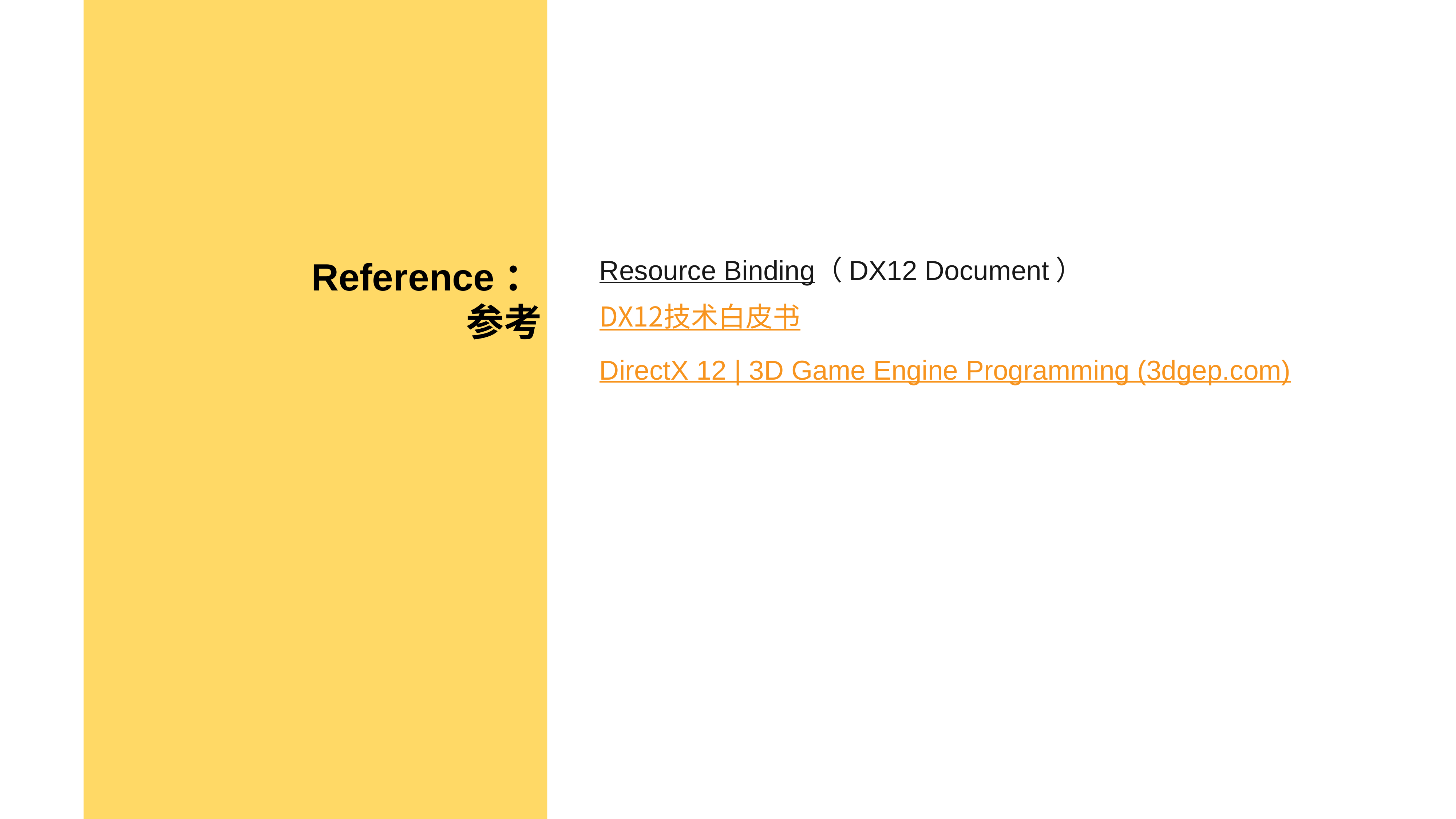

Resource Binding（DX12 Document）
DX12技术白皮书
DirectX 12 | 3D Game Engine Programming (3dgep.com)
Reference：
参考